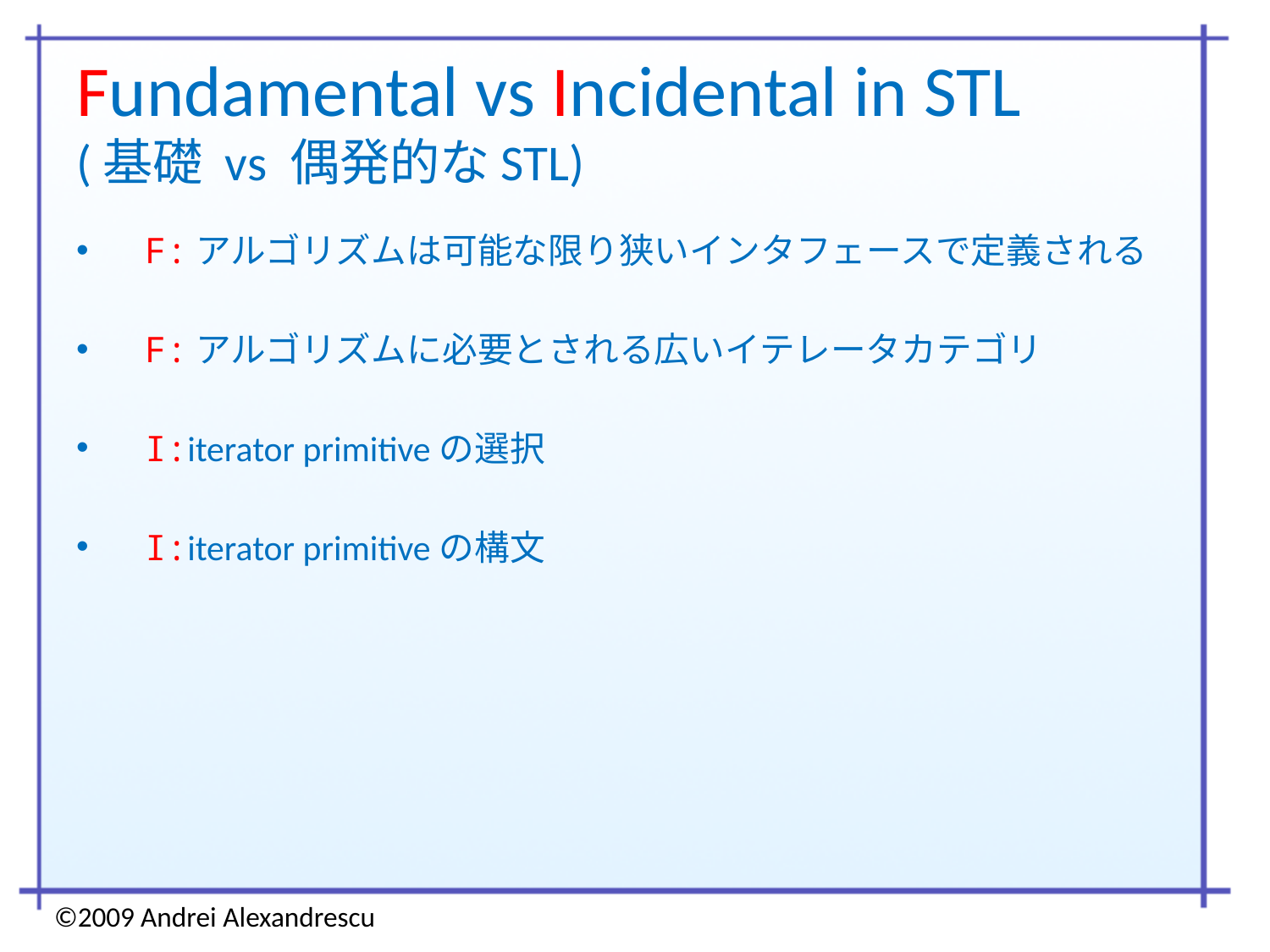

# Fundamental vs Incidental in STL (基礎 vs 偶発的なSTL)
 F:アルゴリズムは可能な限り狭いインタフェースで定義される

 F:アルゴリズムに必要とされる広いイテレータカテゴリ

 I:iterator primitiveの選択

 I:iterator primitiveの構文
©2009 Andrei Alexandrescu